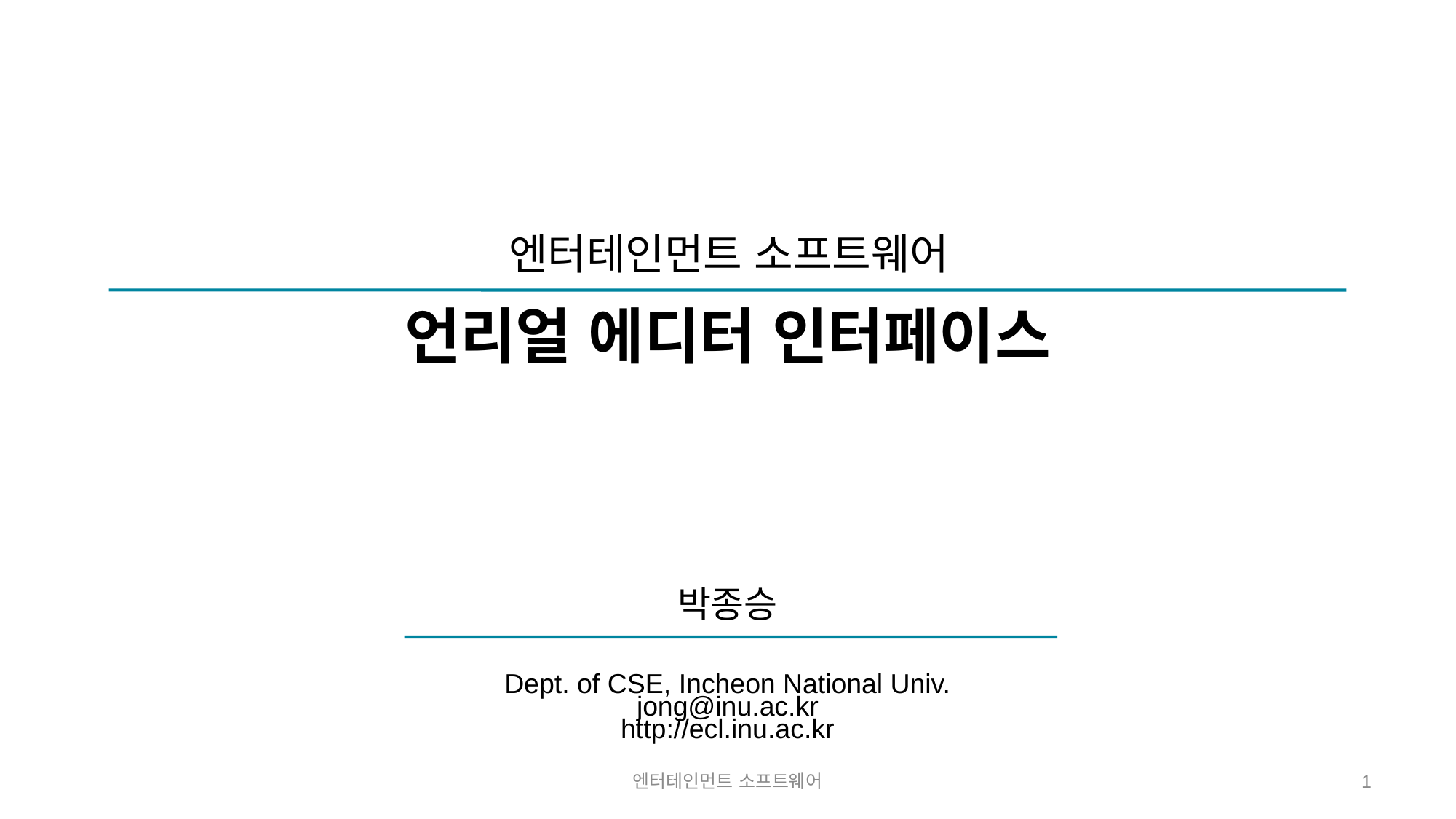

# 언리얼 에디터 인터페이스

엔터테인먼트 소프트웨어
1